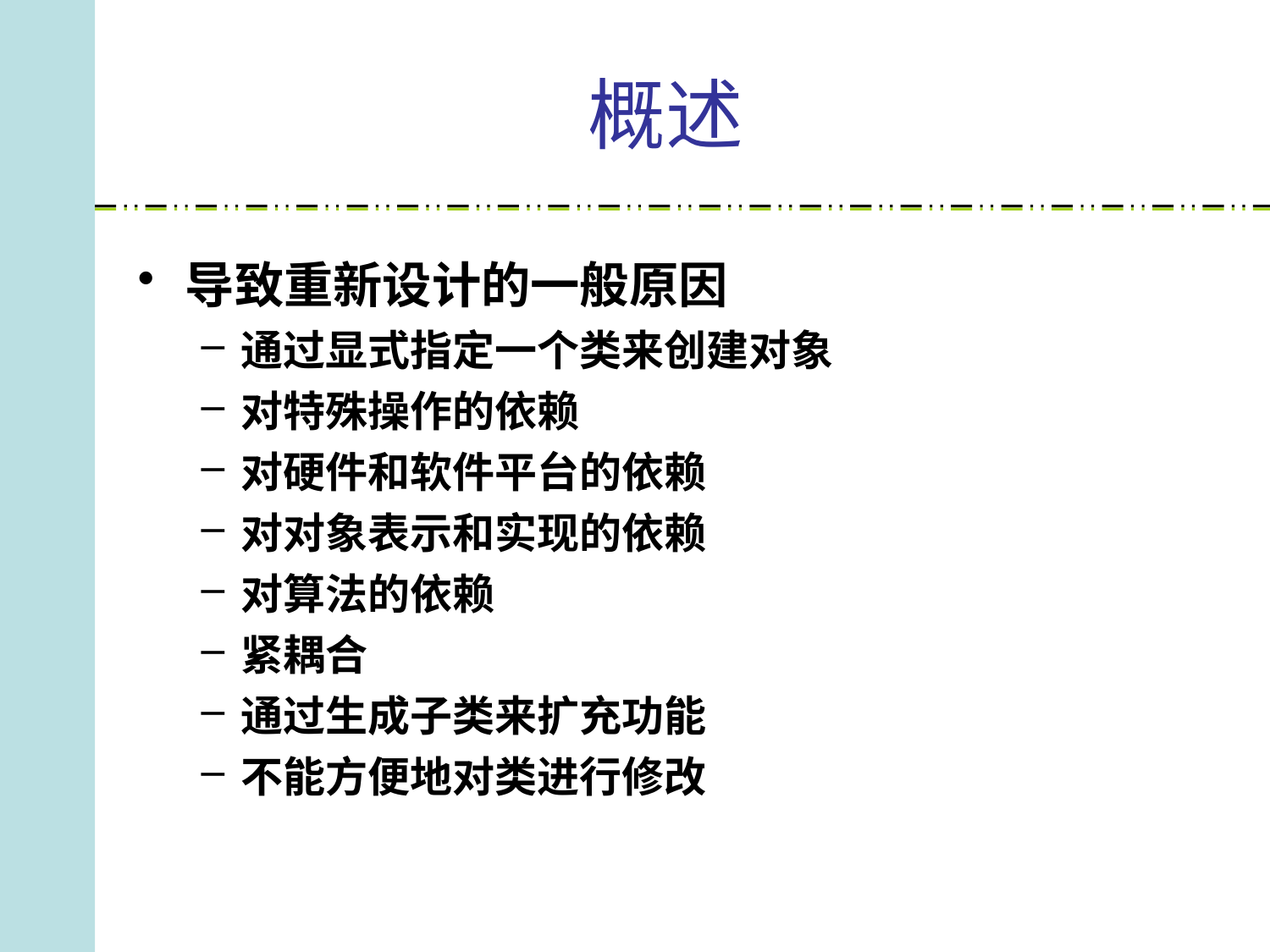

# 概述
导致重新设计的一般原因
通过显式指定一个类来创建对象
对特殊操作的依赖
对硬件和软件平台的依赖
对对象表示和实现的依赖
对算法的依赖
紧耦合
通过生成子类来扩充功能
不能方便地对类进行修改